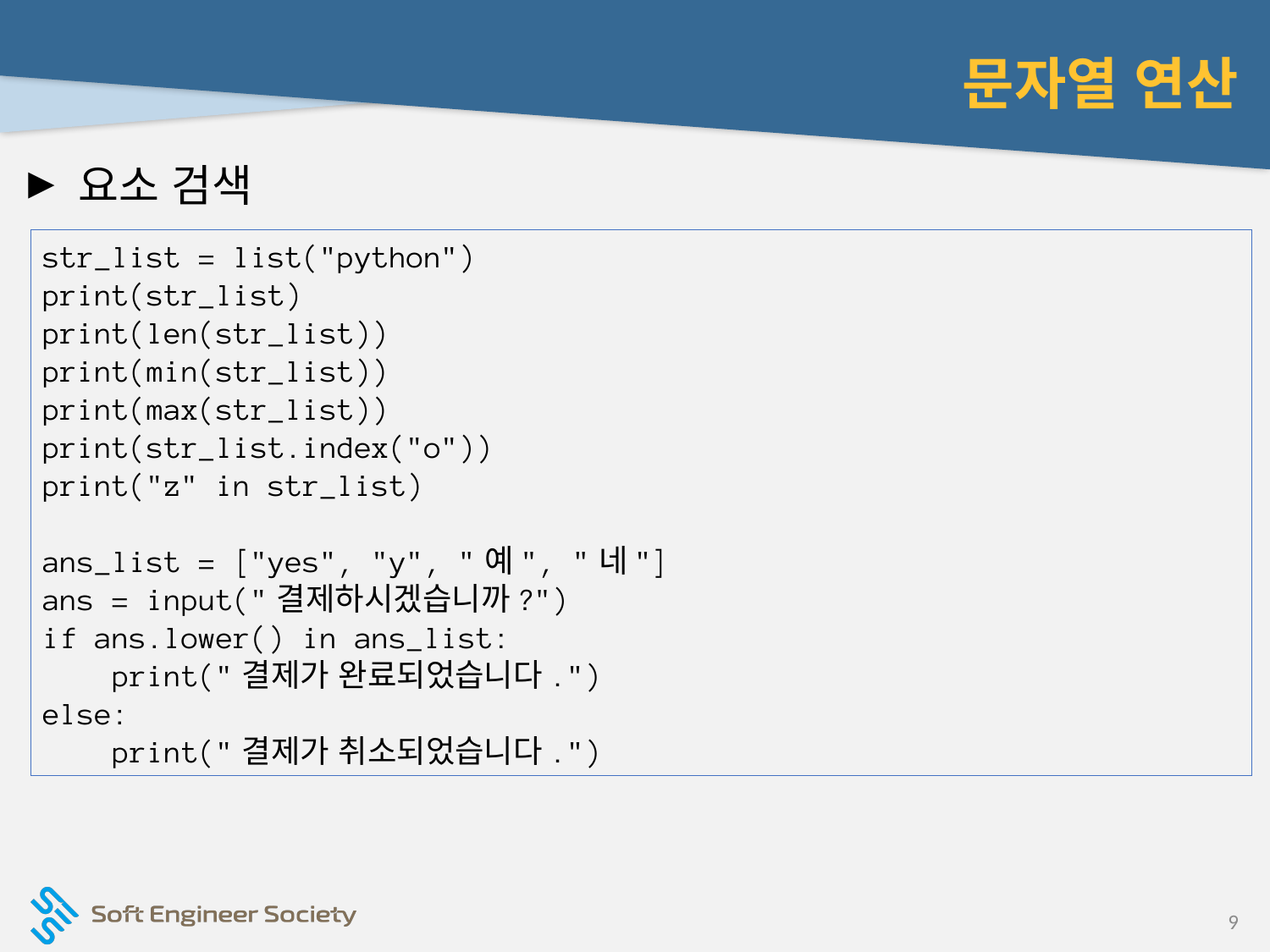

# 문자열 연산
요소 검색
str_list = list("python")
print(str_list)
print(len(str_list))
print(min(str_list))
print(max(str_list))
print(str_list.index("o"))
print("z" in str_list)

ans_list = ["yes", "y", "예", "네"]
ans = input("결제하시겠습니까?")
if ans.lower() in ans_list:
    print("결제가 완료되었습니다.")
else:
    print("결제가 취소되었습니다.")
9